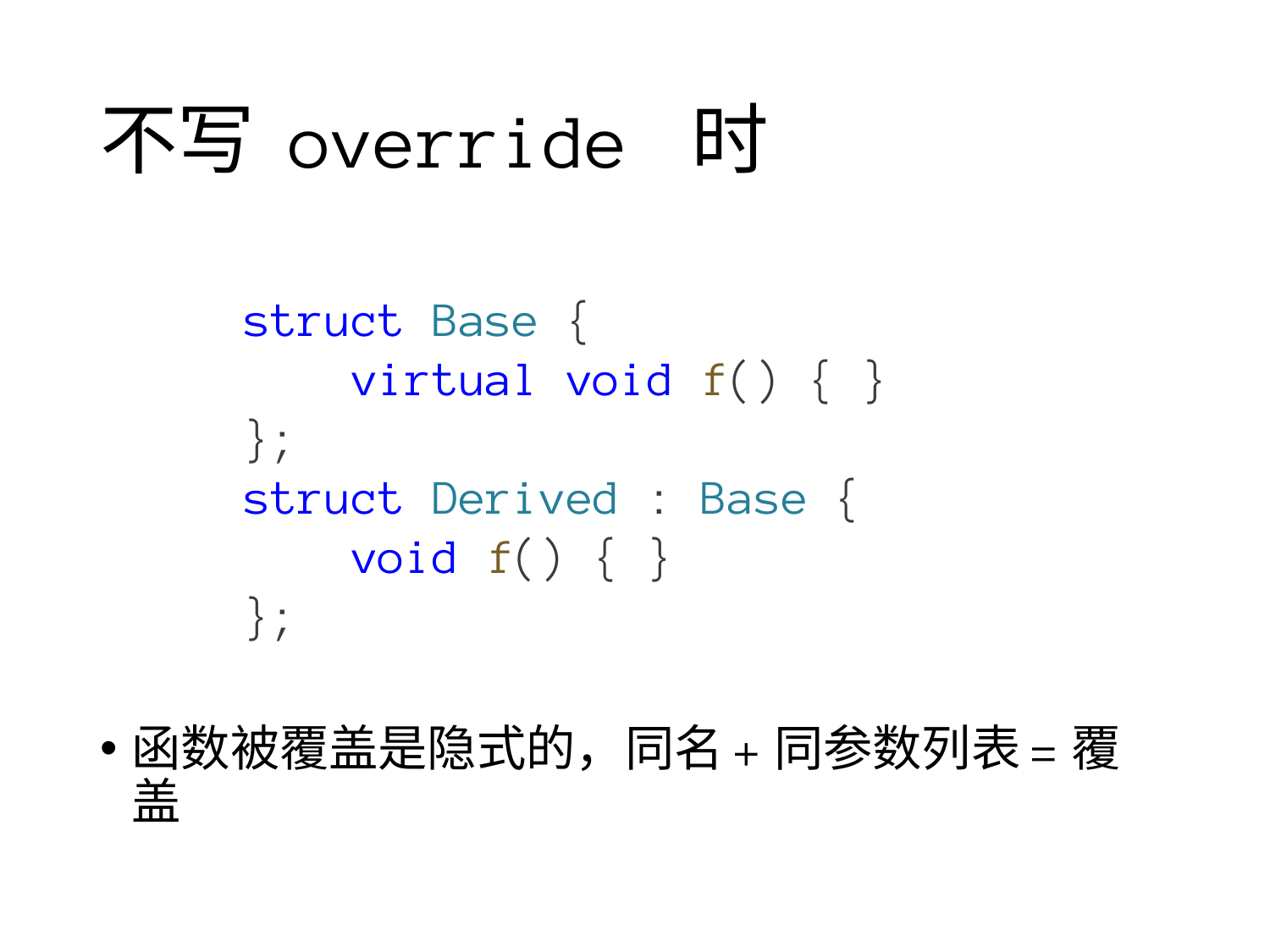

# 不写 override 时
struct Base {
    virtual void f() { }
};
struct Derived : Base {
    void f() { }
};
函数被覆盖是隐式的，同名+同参数列表=覆盖